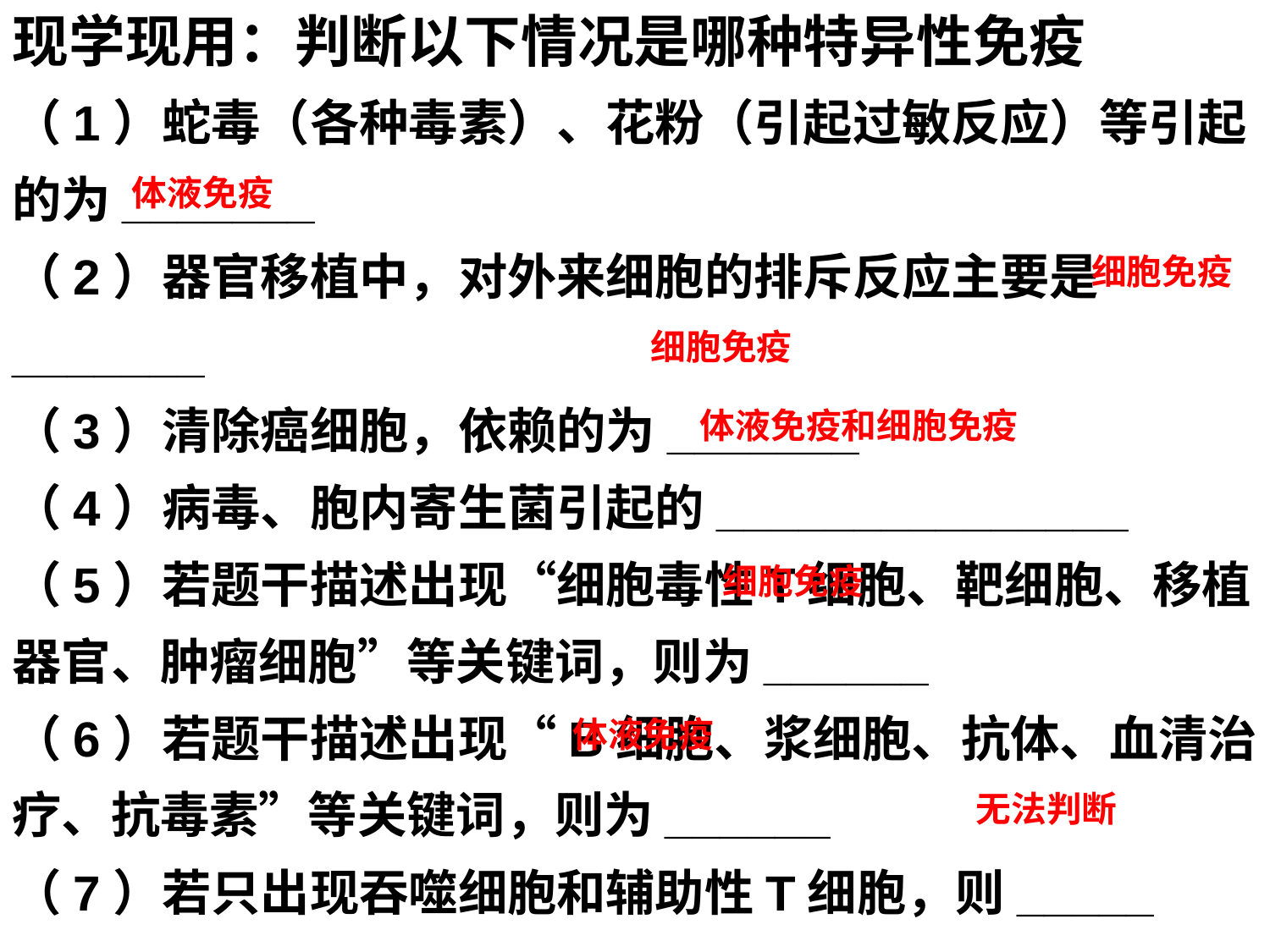

现学现用：判断以下情况是哪种特异性免疫
（1）蛇毒（各种毒素）、花粉（引起过敏反应）等引起的为_______
（2）器官移植中，对外来细胞的排斥反应主要是_______
（3）清除癌细胞，依赖的为_______
（4）病毒、胞内寄生菌引起的_______________
（5）若题干描述出现“细胞毒性T细胞、靶细胞、移植器官、肿瘤细胞”等关键词，则为______
（6）若题干描述出现“B细胞、浆细胞、抗体、血清治疗、抗毒素”等关键词，则为______
（7）若只出现吞噬细胞和辅助性T细胞，则_____

体液免疫
细胞免疫
细胞免疫
体液免疫和细胞免疫
细胞免疫
体液免疫
无法判断